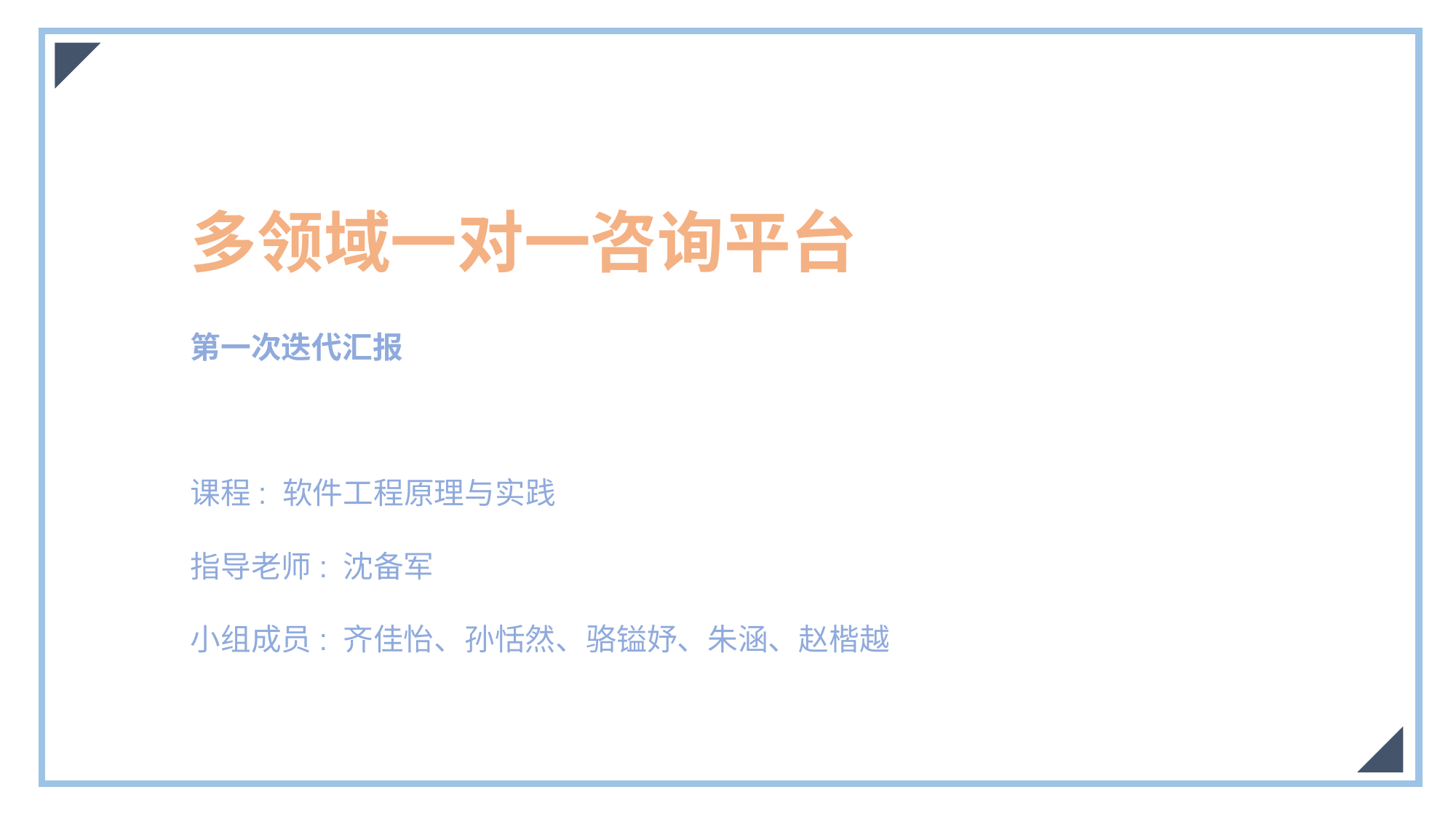

多领域一对一咨询平台
第一次迭代汇报​

课程: 软件工程原理与实践​
指导老师: 沈备军​
小组成员: 齐佳怡、孙恬然、骆镒妤、朱涵、赵楷越​